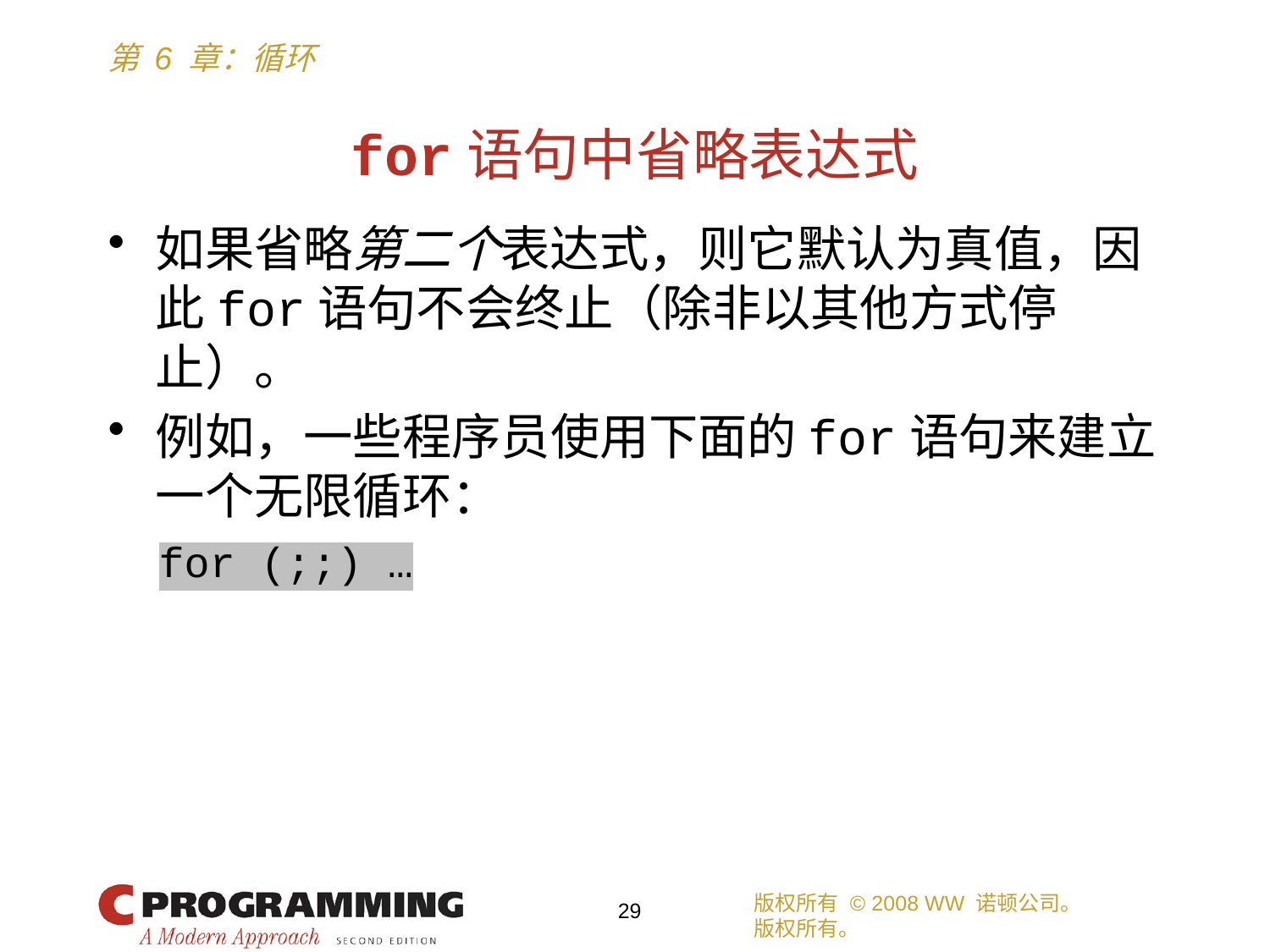

# for语句中省略表达式
如果省略第二个表达式，则它默认为真值，因此for语句不会终止（除非以其他方式停止）。
例如，一些程序员使用下面的for语句来建立一个无限循环：
  for (;;) …
版权所有 © 2008 WW 诺顿公司。
版权所有。
29